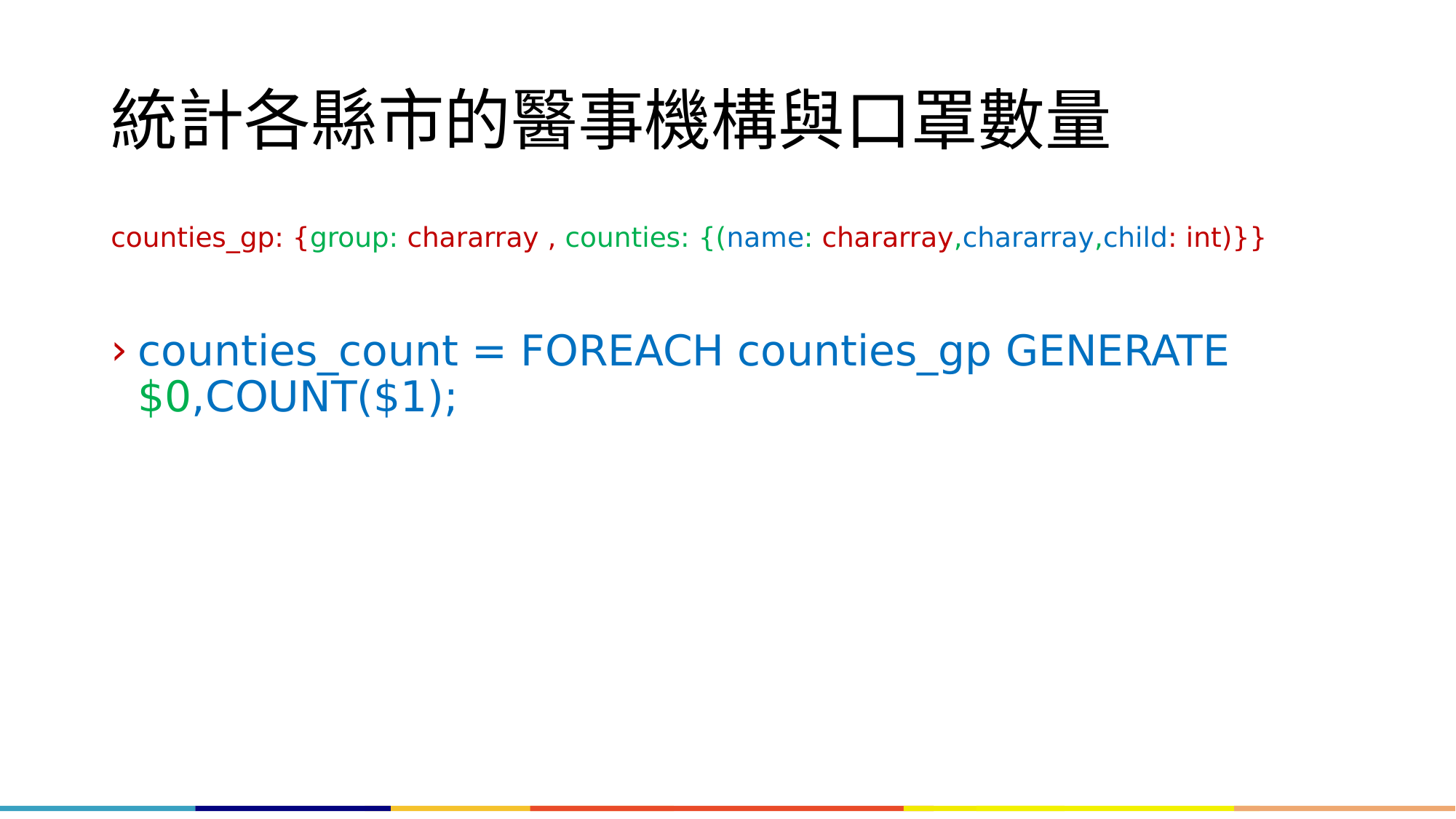

# 統計各縣市的醫事機構與口罩數量
counties_gp: {group: chararray , counties: {(name: chararray,chararray,child: int)}}

counties_count = FOREACH counties_gp GENERATE $0,COUNT($1);